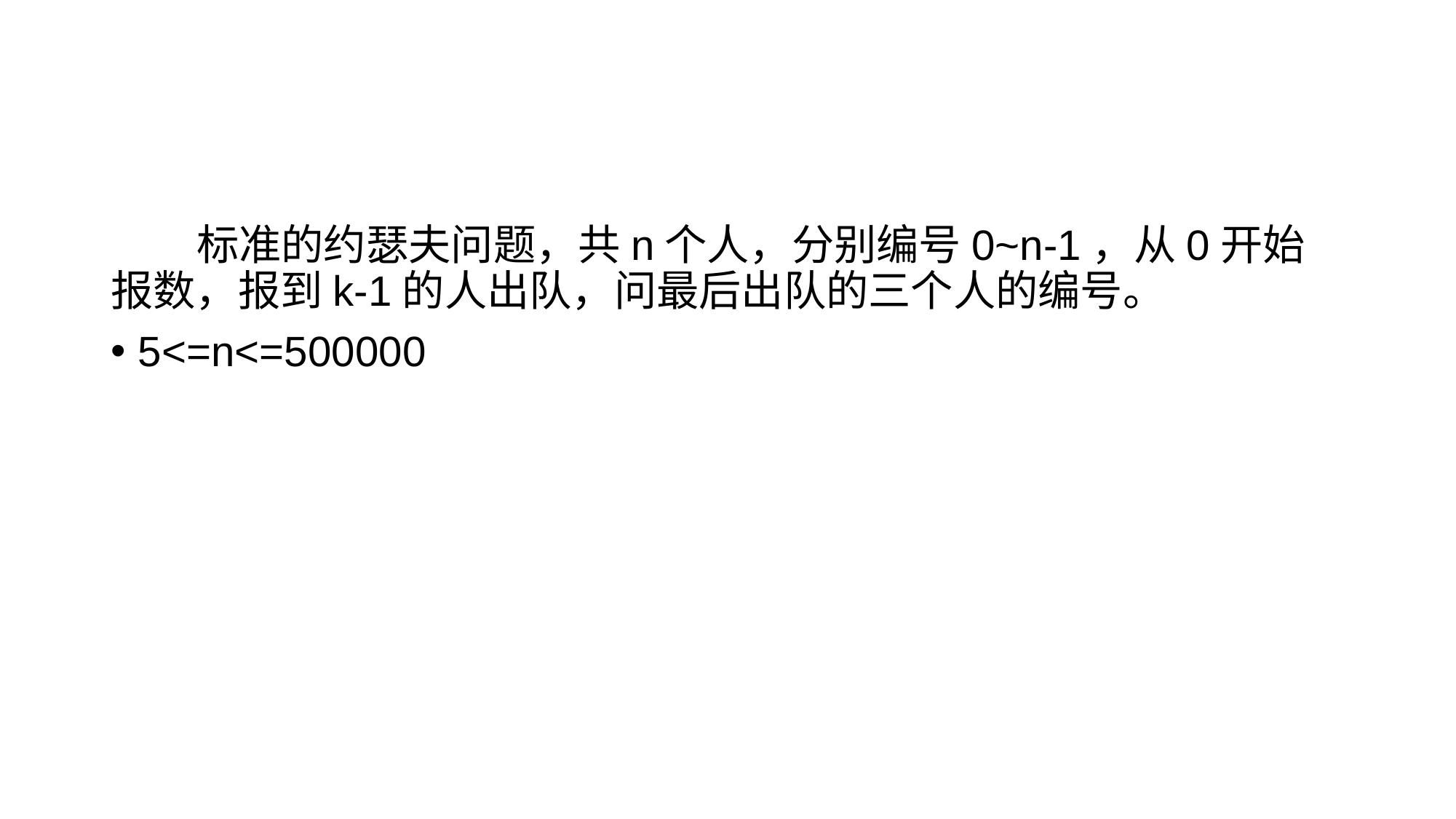

#
        标准的约瑟夫问题，共n个人，分别编号0~n-1，从0开始报数，报到k-1的人出队，问最后出队的三个人的编号。
5<=n<=500000